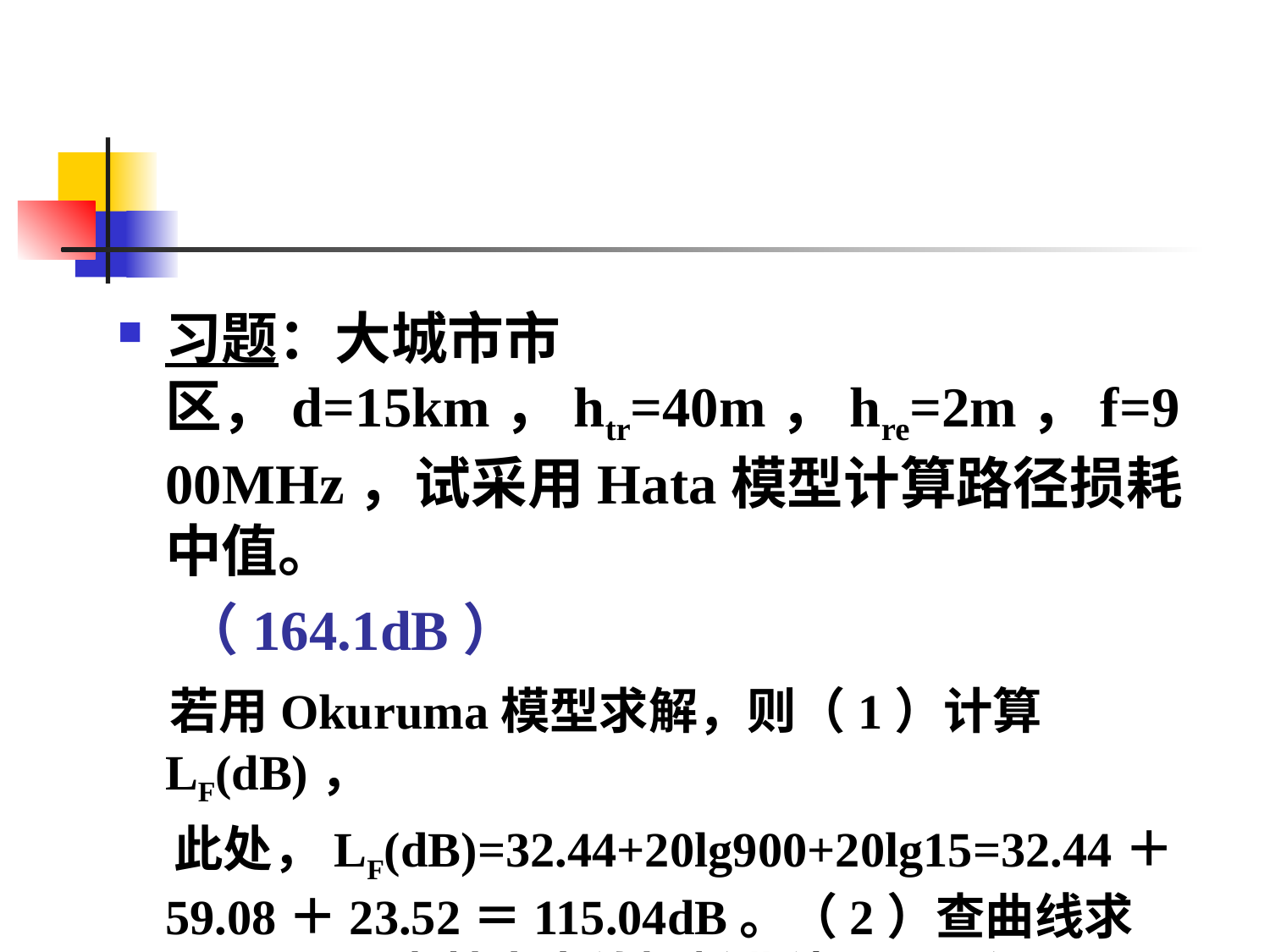

习题：大城市市区，d=15km，htr=40m，hre=2m，f=900MHz，试采用Hata模型计算路径损耗中值。
    （164.1dB）
   若用Okuruma模型求解，则（1）计算LF(dB)，
    此处，LF(dB)=32.44+20lg900+20lg15=32.44＋59.08＋23.52＝115.04dB。（2）查曲线求Amu(f,d)，查基本中值损耗曲线，可以得到：